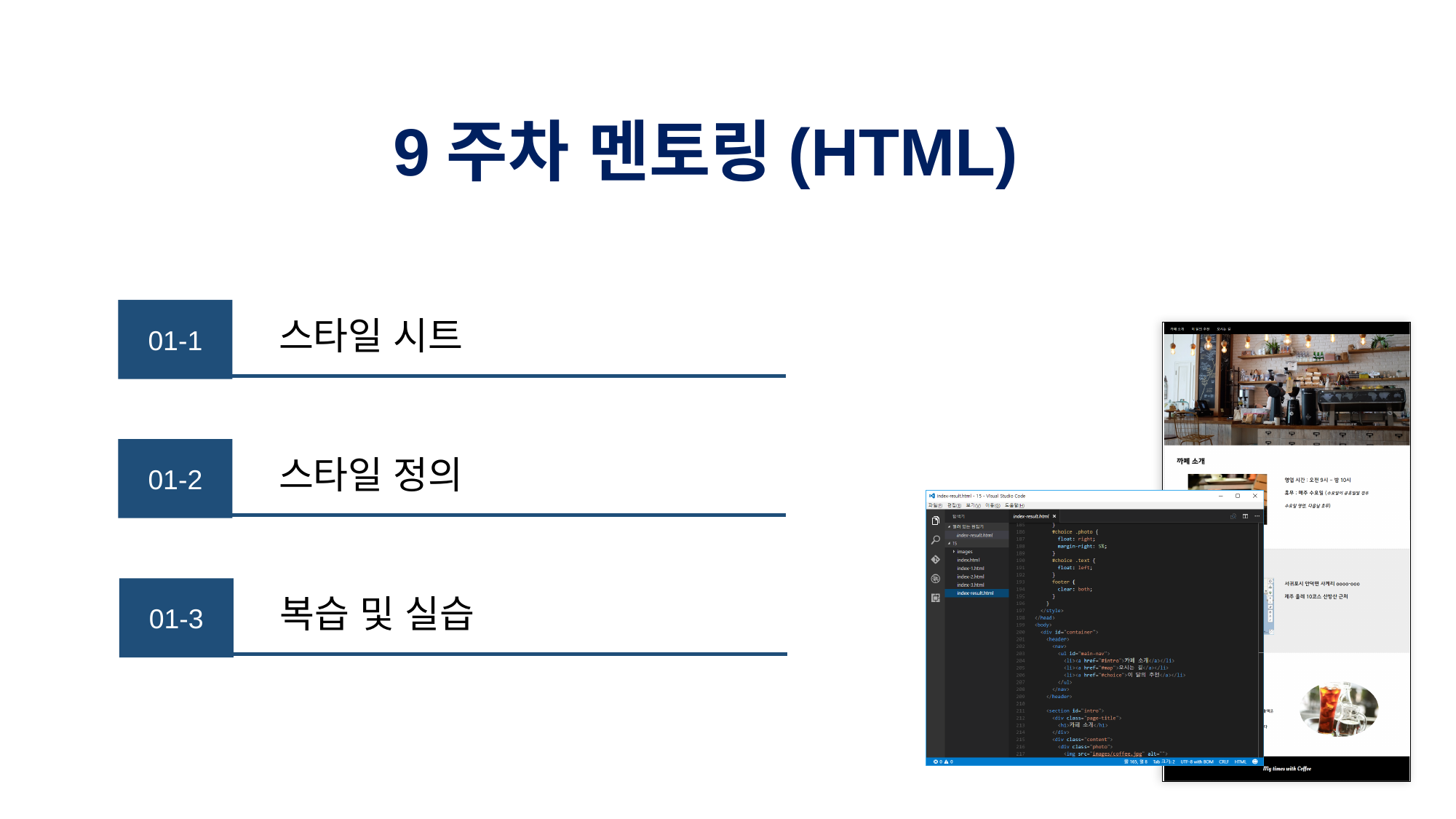

# 9주차 멘토링(HTML)
01-1

스타일 시트
01-2

스타일 정의
01-3

복습 및 실습